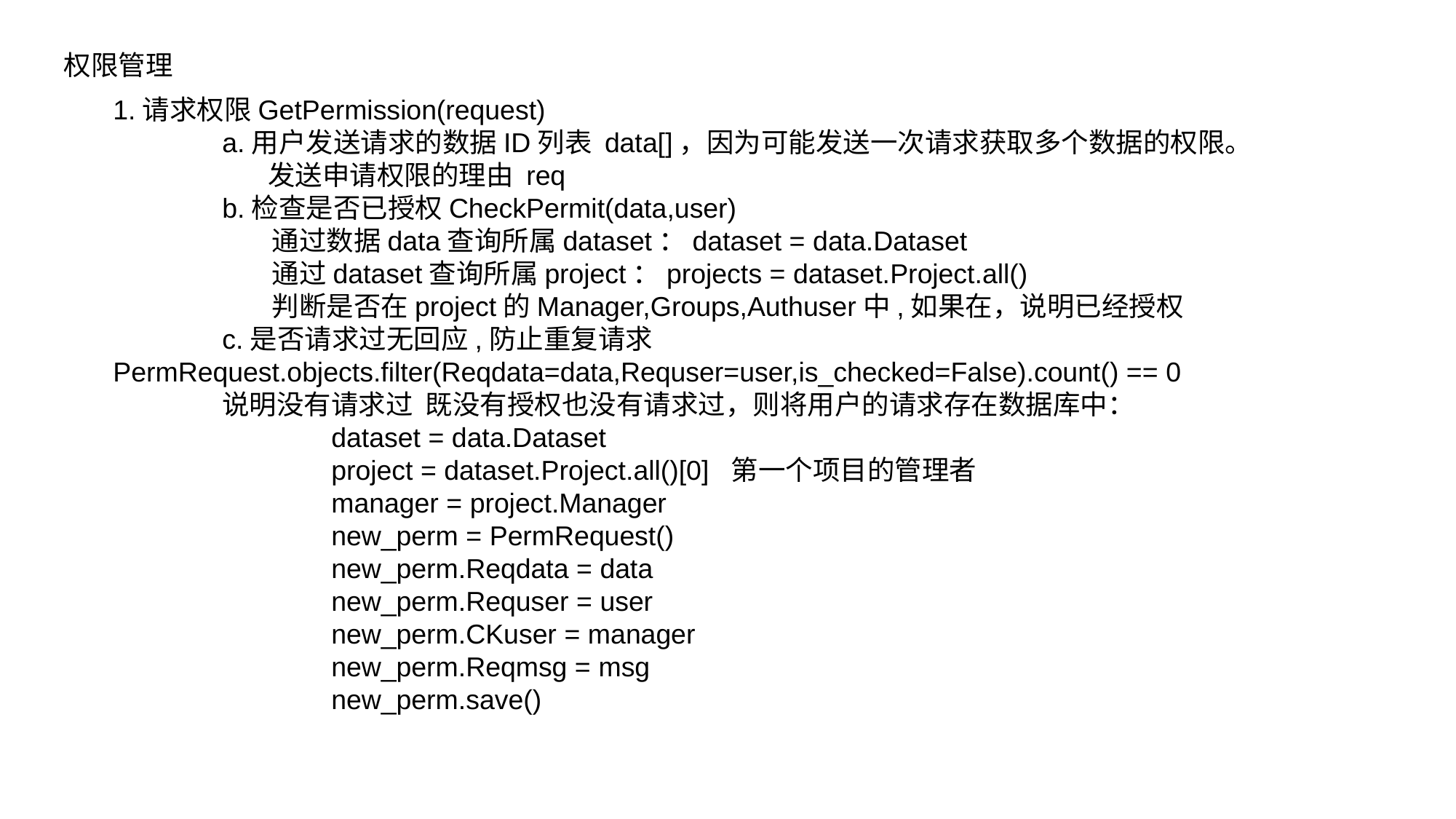

权限管理
1.请求权限GetPermission(request)
	a.用户发送请求的数据ID列表 data[]，因为可能发送一次请求获取多个数据的权限。
                        发送申请权限的理由 req
	b.检查是否已授权CheckPermit(data,user)
	       通过数据data查询所属dataset：dataset = data.Dataset
	       通过dataset查询所属project：projects = dataset.Project.all()
	       判断是否在project的Manager,Groups,Authuser中,如果在，说明已经授权
	c.是否请求过无回应,防止重复请求      		  	    		PermRequest.objects.filter(Reqdata=data,Requser=user,is_checked=False).count() == 0
	说明没有请求过  既没有授权也没有请求过，则将用户的请求存在数据库中：		     		dataset = data.Dataset
		project = dataset.Project.all()[0]  第一个项目的管理者
		manager = project.Manager
		new_perm = PermRequest()
		new_perm.Reqdata = data
		new_perm.Requser = user
		new_perm.CKuser = manager
		new_perm.Reqmsg = msg
		new_perm.save()